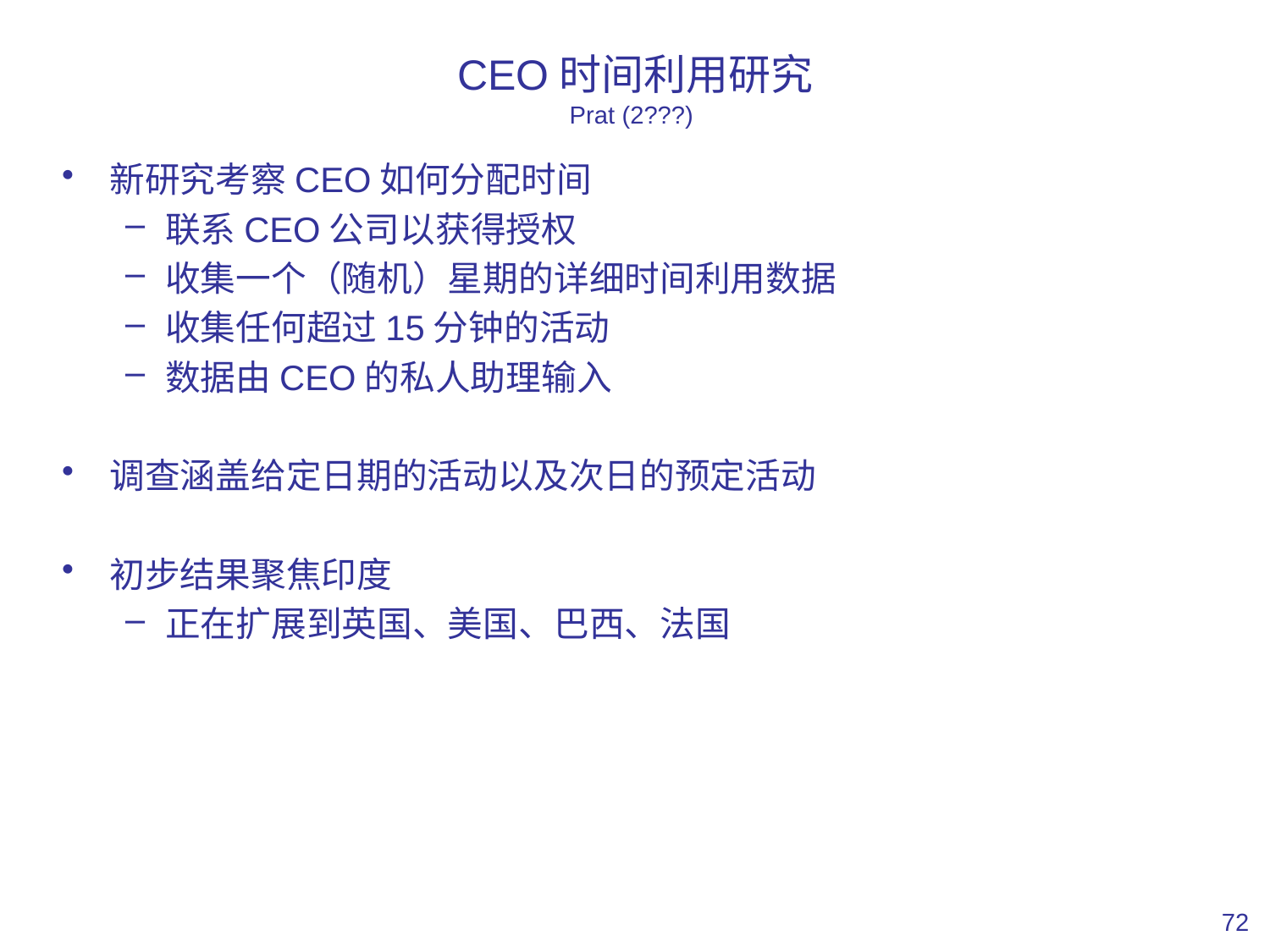

# CEO时间利用研究 Prat (2???)
新研究考察CEO如何分配时间
联系CEO公司以获得授权
收集一个（随机）星期的详细时间利用数据
收集任何超过15分钟的活动
数据由CEO的私人助理输入

调查涵盖给定日期的活动以及次日的预定活动

初步结果聚焦印度
正在扩展到英国、美国、巴西、法国

72